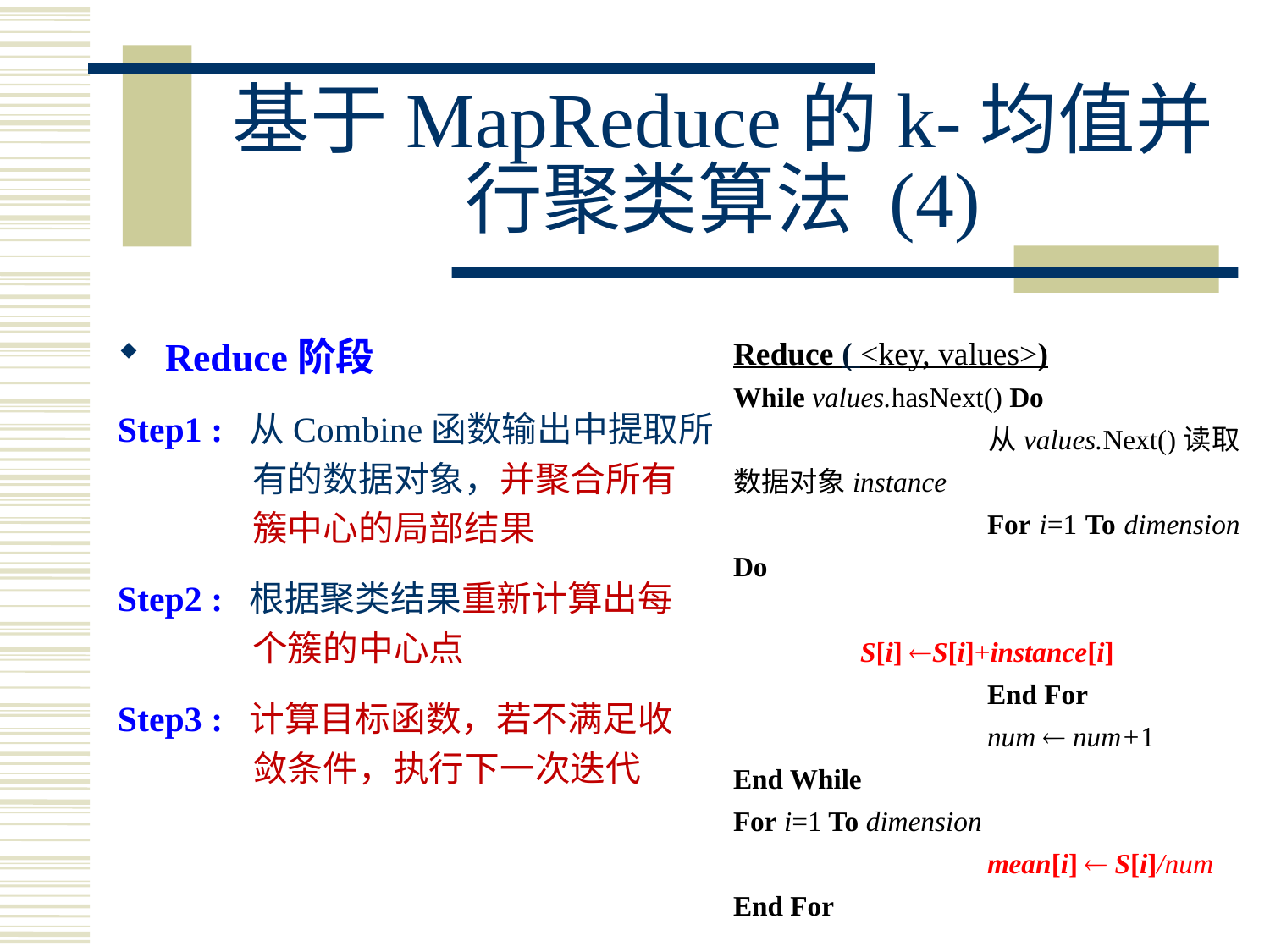

# 基于MapReduce的k-均值并行聚类算法 (4)
Reduce ( <key, values>)
While values.hasNext() Do
		从values.Next()读取数据对象instance
		For i=1 To dimension Do
				S[i] ←S[i]+instance[i]
		End For
		num ← num+1
End While
For i=1 To dimension
		mean[i] ← S[i]/num
End For

Reduce阶段
Step1 :  从Combine函数输出中提取所	 有的数据对象，并聚合所有 	 簇中心的局部结果
Step2 :  根据聚类结果重新计算出每	 个簇的中心点
Step3 :  计算目标函数，若不满足收	 敛条件，执行下一次迭代